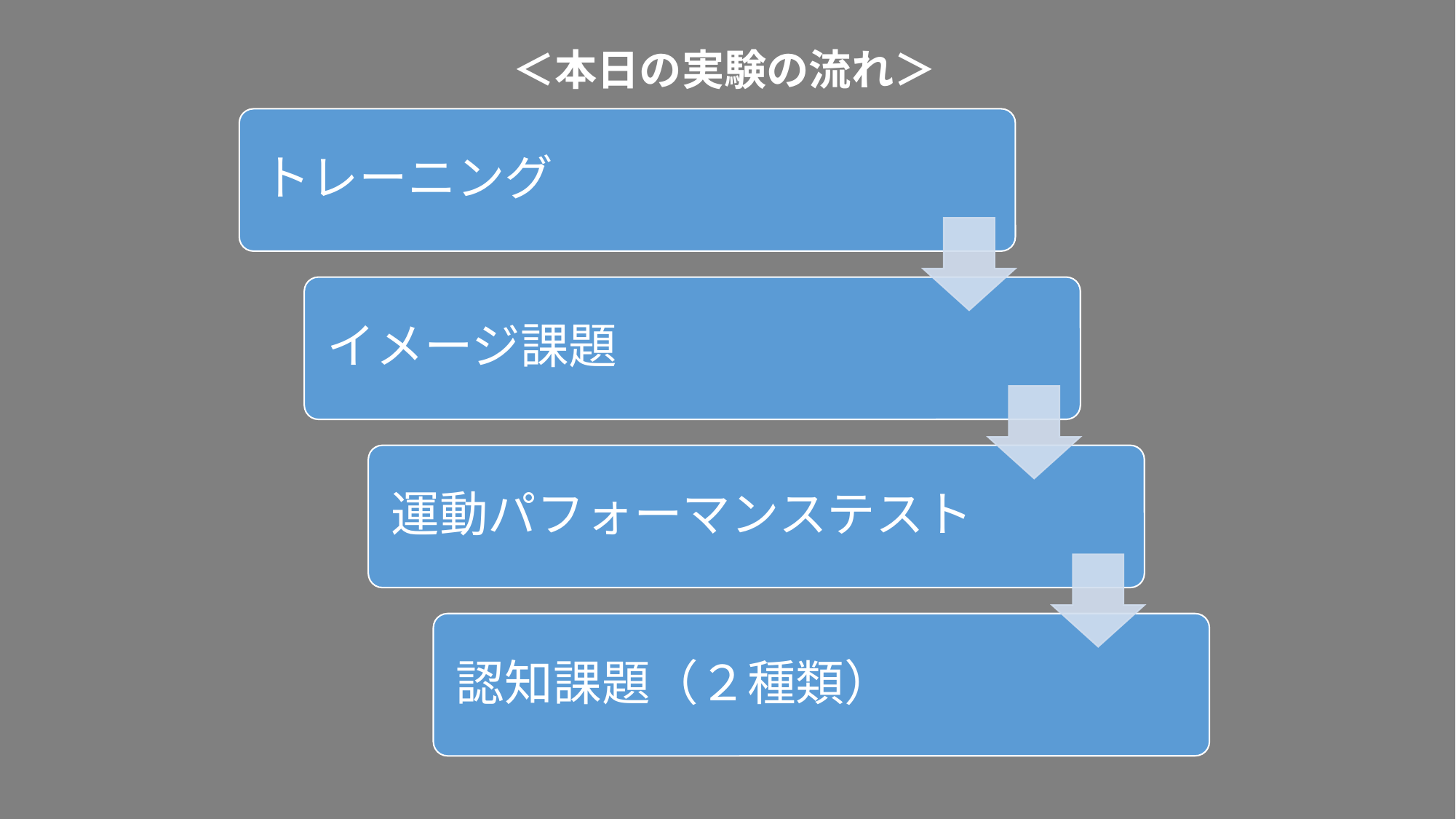

＜本日の実験の流れ＞
トレーニング
イメージ課題
運動パフォーマンステスト
認知課題（２種類）